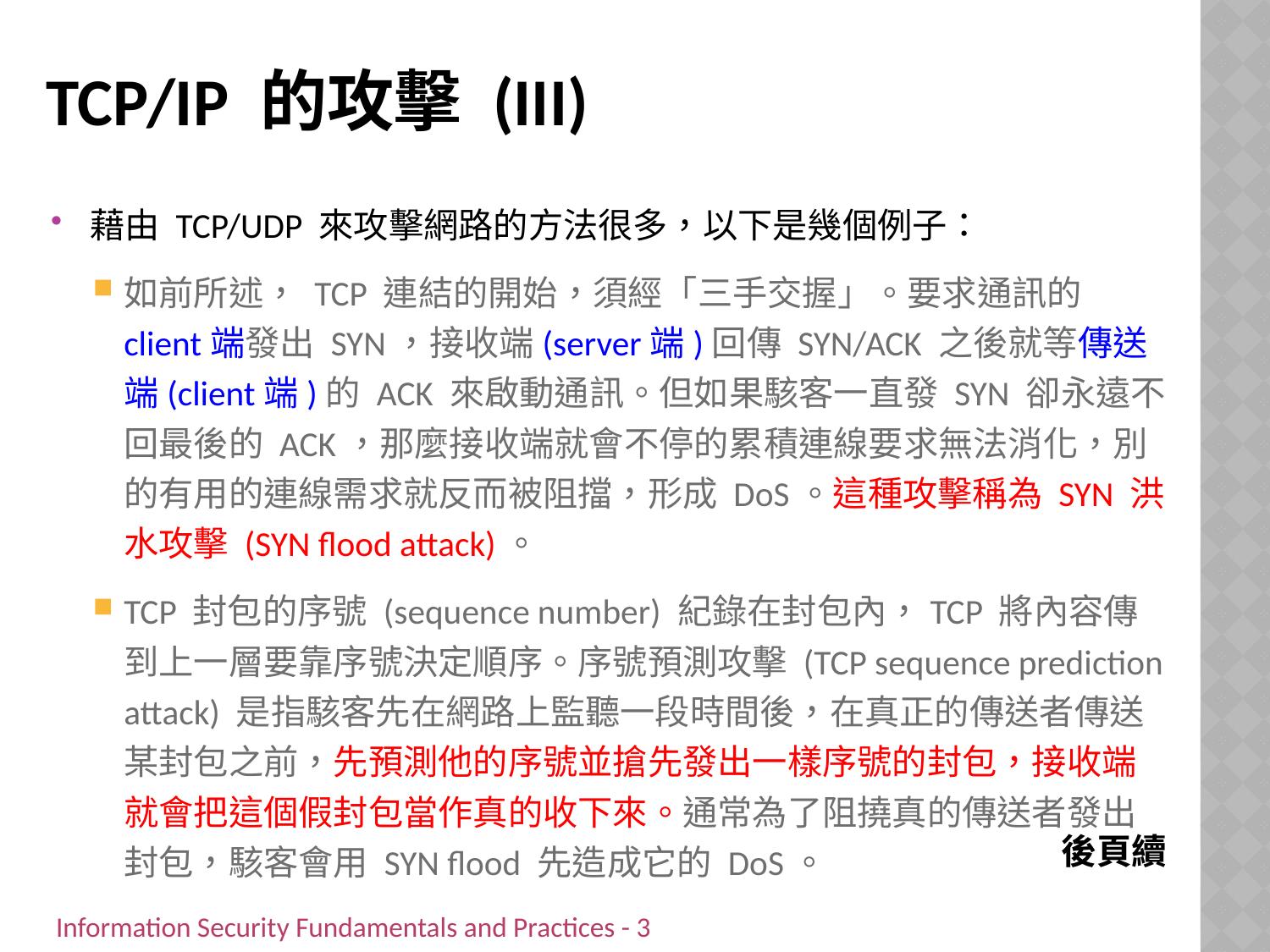

# TCP/IP 的攻擊 (III)
藉由 TCP/UDP 來攻擊網路的方法很多，以下是幾個例子：
如前所述， TCP 連結的開始，須經「三手交握」。要求通訊的client端發出 SYN，接收端(server端)回傳 SYN/ACK 之後就等傳送端(client端)的 ACK 來啟動通訊。但如果駭客一直發 SYN 卻永遠不回最後的 ACK，那麼接收端就會不停的累積連線要求無法消化，別的有用的連線需求就反而被阻擋，形成 DoS。這種攻擊稱為 SYN 洪水攻擊 (SYN flood attack)。
TCP 封包的序號 (sequence number) 紀錄在封包內，TCP 將內容傳到上一層要靠序號決定順序。序號預測攻擊 (TCP sequence prediction attack) 是指駭客先在網路上監聽一段時間後，在真正的傳送者傳送某封包之前，先預測他的序號並搶先發出一樣序號的封包，接收端就會把這個假封包當作真的收下來。通常為了阻撓真的傳送者發出封包，駭客會用 SYN flood 先造成它的 DoS。
後頁續